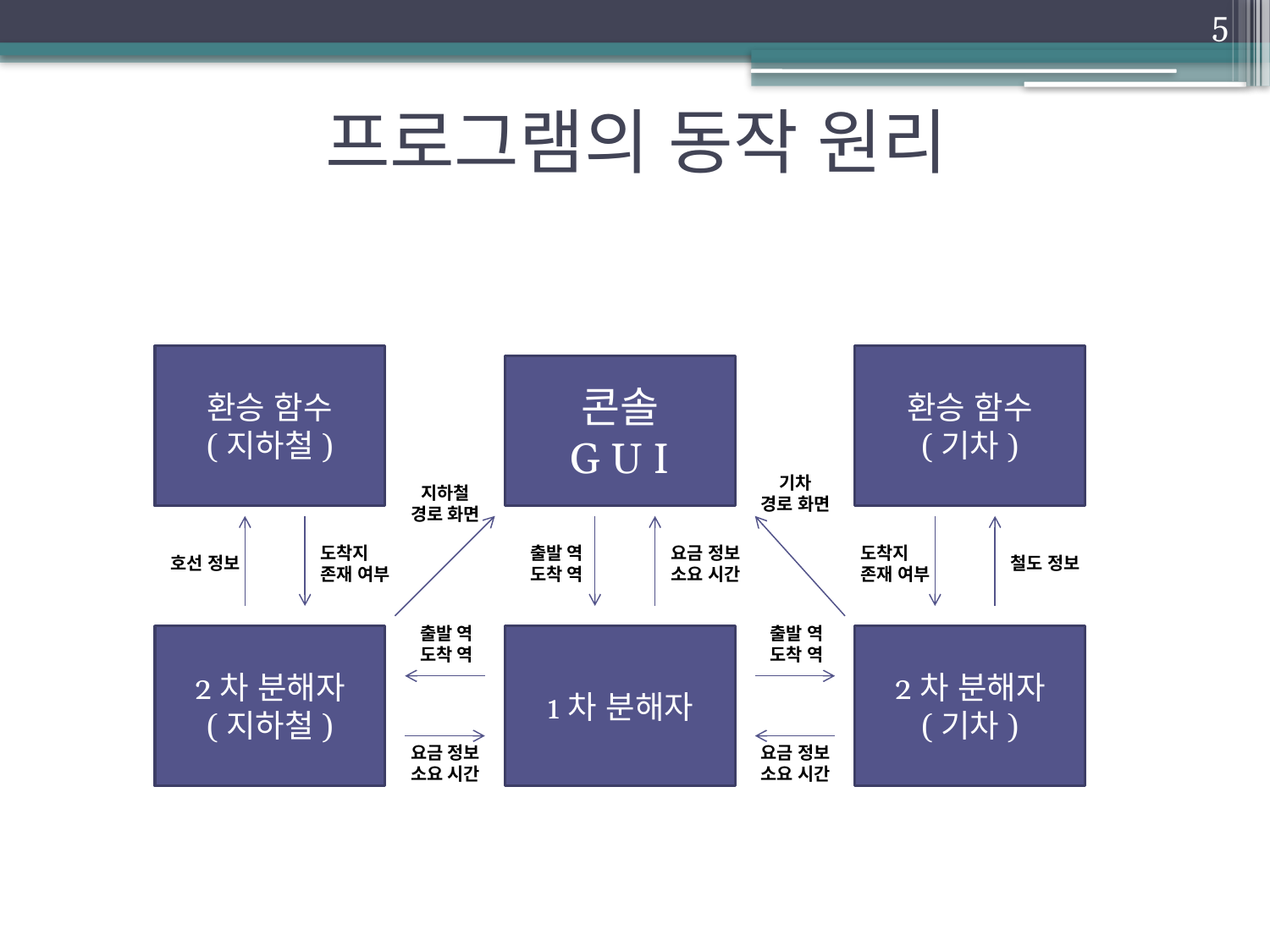

5
# 프로그램의 동작 원리
환승 함수
(지하철)
환승 함수
(기차)
콘솔
G U I
기차
경로 화면
지하철
경로 화면
도착지
존재 여부
출발 역
도착 역
요금 정보
소요 시간
도착지
존재 여부
호선 정보
철도 정보
출발 역
도착 역
출발 역
도착 역
2차 분해자
(지하철)
1차 분해자
2차 분해자
(기차)
요금 정보
소요 시간
요금 정보
소요 시간